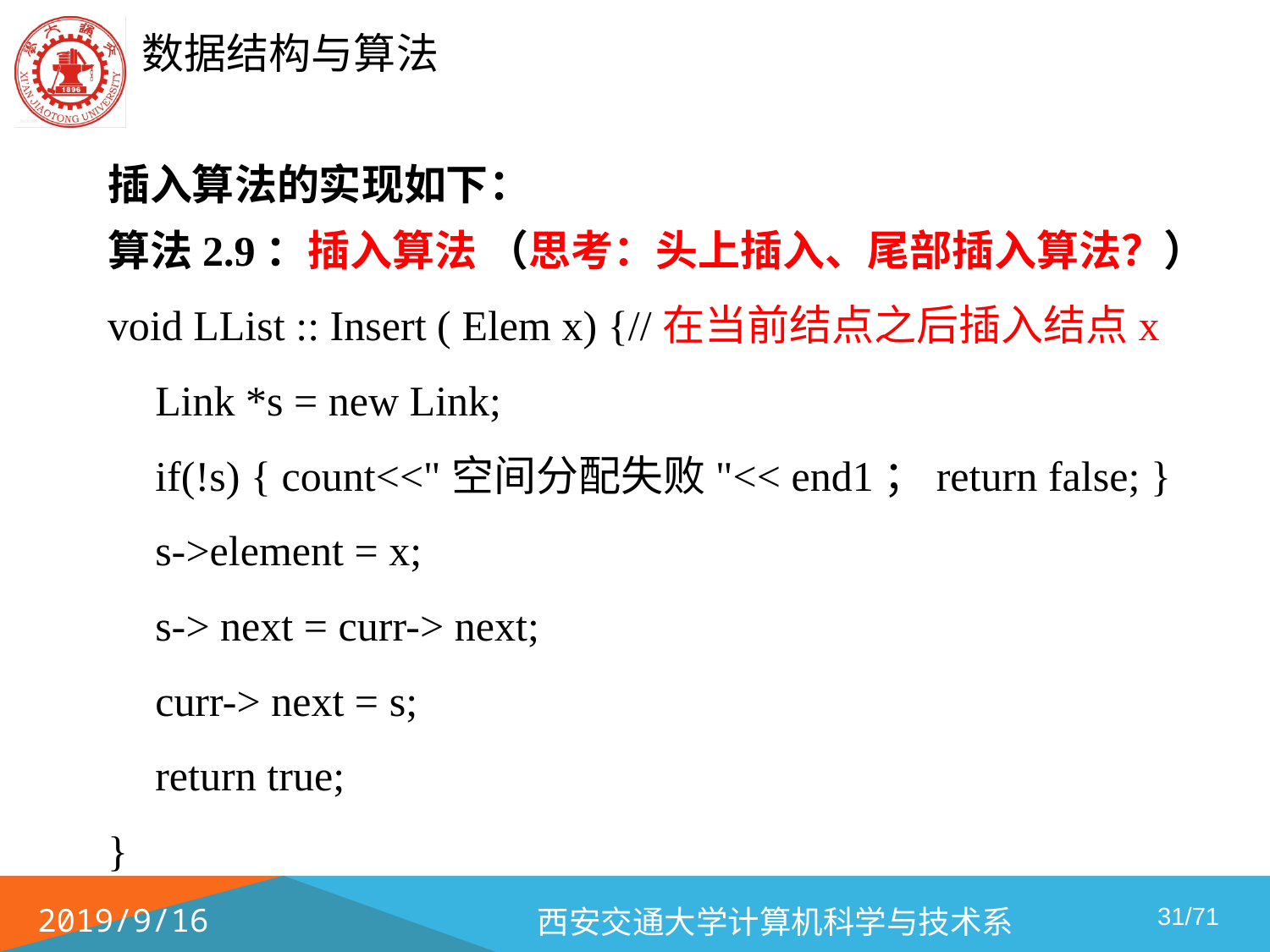

插入算法的实现如下：
算法2.9：插入算法 （思考：头上插入、尾部插入算法？）
void LList :: Insert ( Elem x) {//在当前结点之后插入结点x
	Link *s = new Link;
  	if(!s) { count<<"空间分配失败"<< end1；return false; }
  	s->element = x;
  	s-> next = curr-> next;
  	curr-> next = s;
	return true;
}